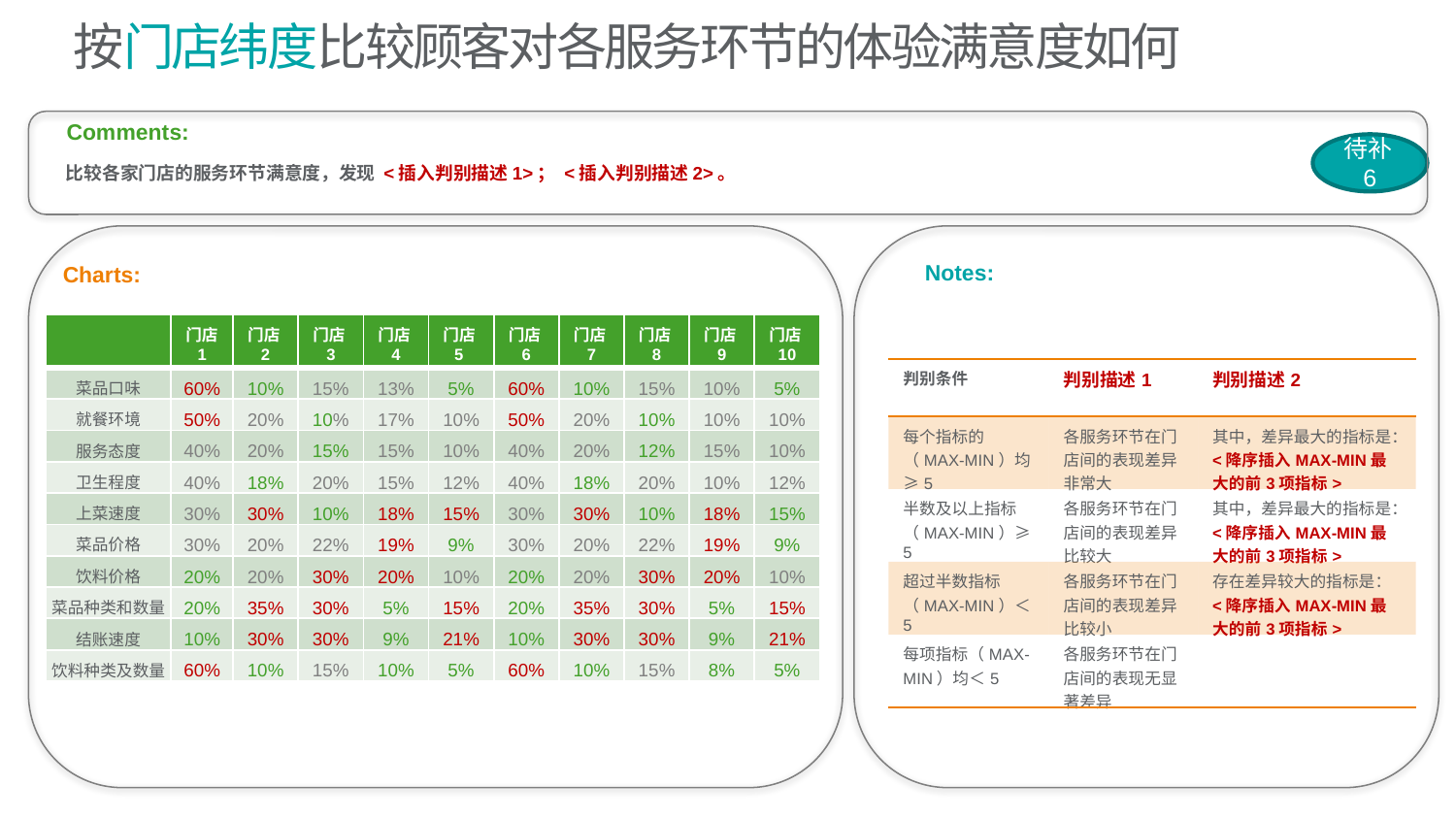

# 按门店纬度比较顾客对各服务环节的体验满意度如何

Comments:
待补6
比较各家门店的服务环节满意度，发现 <插入判别描述1>； <插入判别描述2>。

 Notes:
Charts:

|  | 门店1 | 门店2 | 门店3 | 门店4 | 门店5 | 门店6 | 门店7 | 门店8 | 门店9 | 门店10 |
| --- | --- | --- | --- | --- | --- | --- | --- | --- | --- | --- |
| 菜品口味 | 60% | 10% | 15% | 13% | 5% | 60% | 10% | 15% | 10% | 5% |
| 就餐环境 | 50% | 20% | 10% | 17% | 10% | 50% | 20% | 10% | 10% | 10% |
| 服务态度 | 40% | 20% | 15% | 15% | 10% | 40% | 20% | 12% | 15% | 10% |
| 卫生程度 | 40% | 18% | 20% | 15% | 12% | 40% | 18% | 20% | 10% | 12% |
| 上菜速度 | 30% | 30% | 10% | 18% | 15% | 30% | 30% | 10% | 18% | 15% |
| 菜品价格 | 30% | 20% | 22% | 19% | 9% | 30% | 20% | 22% | 19% | 9% |
| 饮料价格 | 20% | 20% | 30% | 20% | 10% | 20% | 20% | 30% | 20% | 10% |
| 菜品种类和数量 | 20% | 35% | 30% | 5% | 15% | 20% | 35% | 30% | 5% | 15% |
| 结账速度 | 10% | 30% | 30% | 9% | 21% | 10% | 30% | 30% | 9% | 21% |
| 饮料种类及数量 | 60% | 10% | 15% | 10% | 5% | 60% | 10% | 15% | 8% | 5% |
| 判别条件 | 判别描述1 | 判别描述2 |
| --- | --- | --- |
| 每个指标的（MAX-MIN）均≥5 | 各服务环节在门店间的表现差异非常大 | 其中，差异最大的指标是：<降序插入MAX-MIN最大的前3项指标> |
| 半数及以上指标（MAX-MIN）≥5 | 各服务环节在门店间的表现差异比较大 | 其中，差异最大的指标是：<降序插入MAX-MIN最大的前3项指标> |
| 超过半数指标（MAX-MIN）＜5 | 各服务环节在门店间的表现差异比较小 | 存在差异较大的指标是：<降序插入MAX-MIN最大的前3项指标> |
| 每项指标（MAX-MIN）均＜5 | 各服务环节在门店间的表现无显著差异 |  |